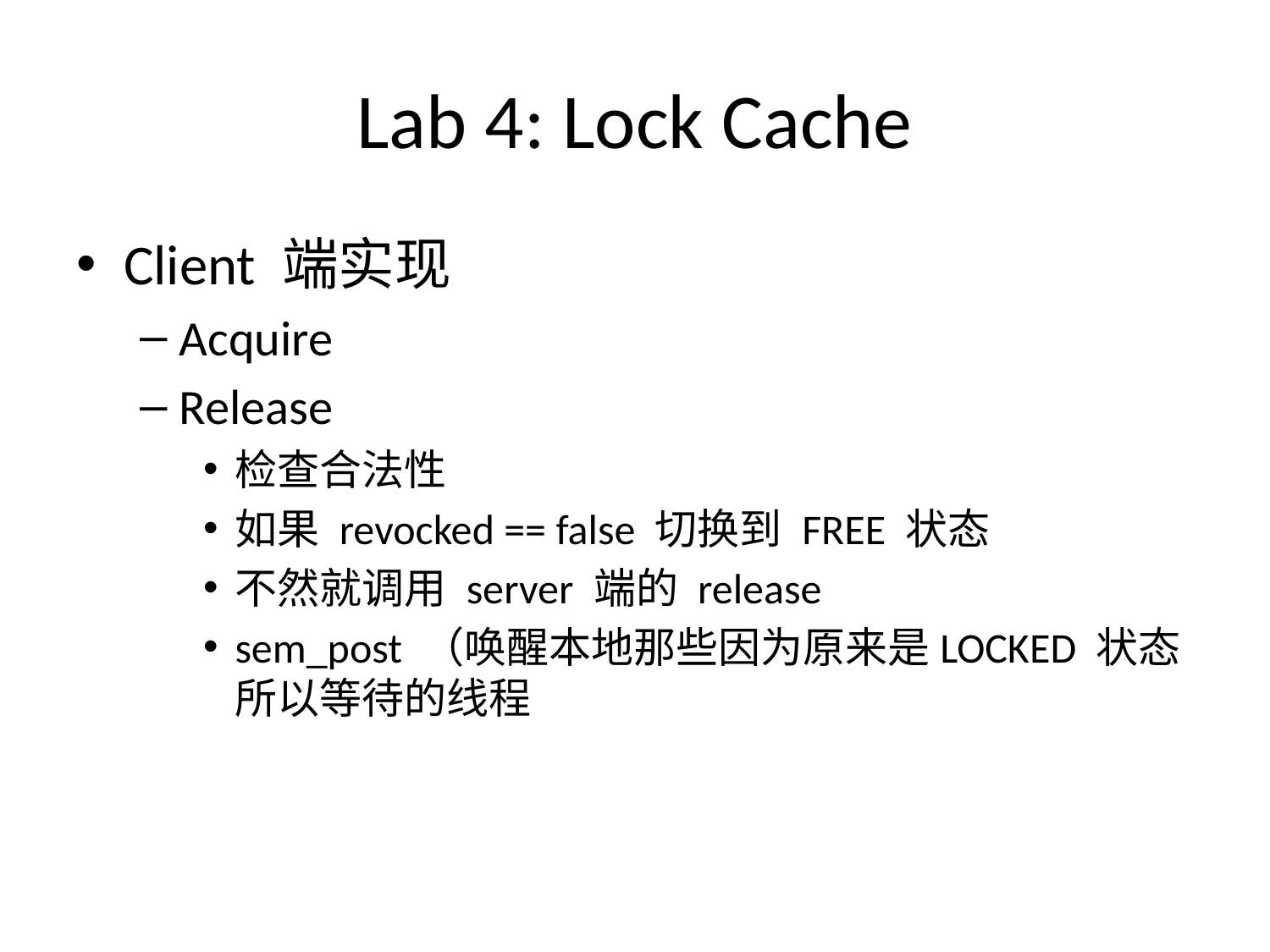

# Lab 4: Lock Cache
Client 端实现
Acquire
Release
检查合法性
如果 revocked == false 切换到 FREE 状态
不然就调用 server 端的 release
sem_post （唤醒本地那些因为原来是LOCKED 状态所以等待的线程